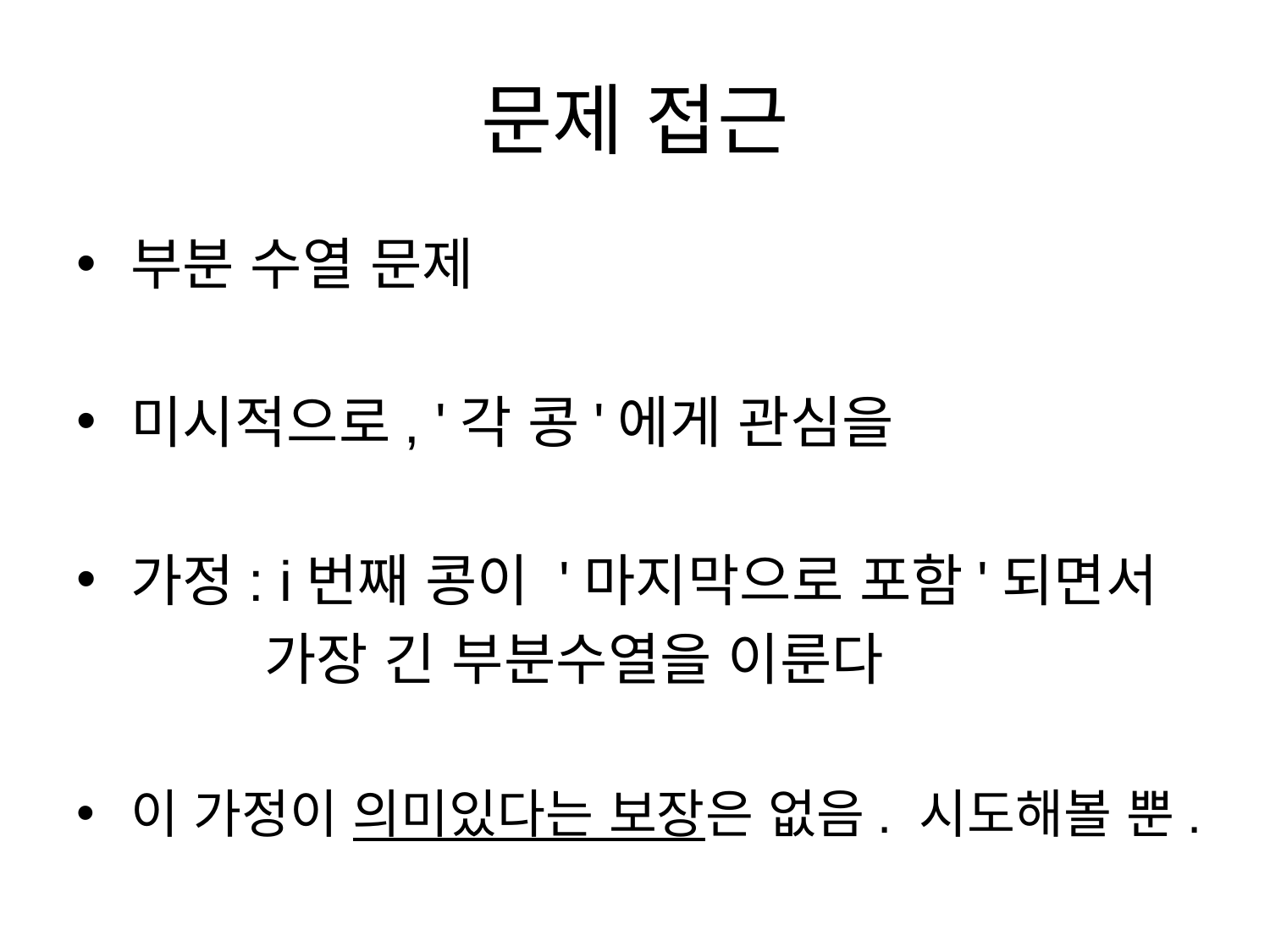

# 문제 접근
부분 수열 문제

미시적으로, '각 콩'에게 관심을

가정: i번째 콩이 '마지막으로 포함'되면서
           가장 긴 부분수열을 이룬다

이 가정이 의미있다는 보장은 없음. 시도해볼 뿐.